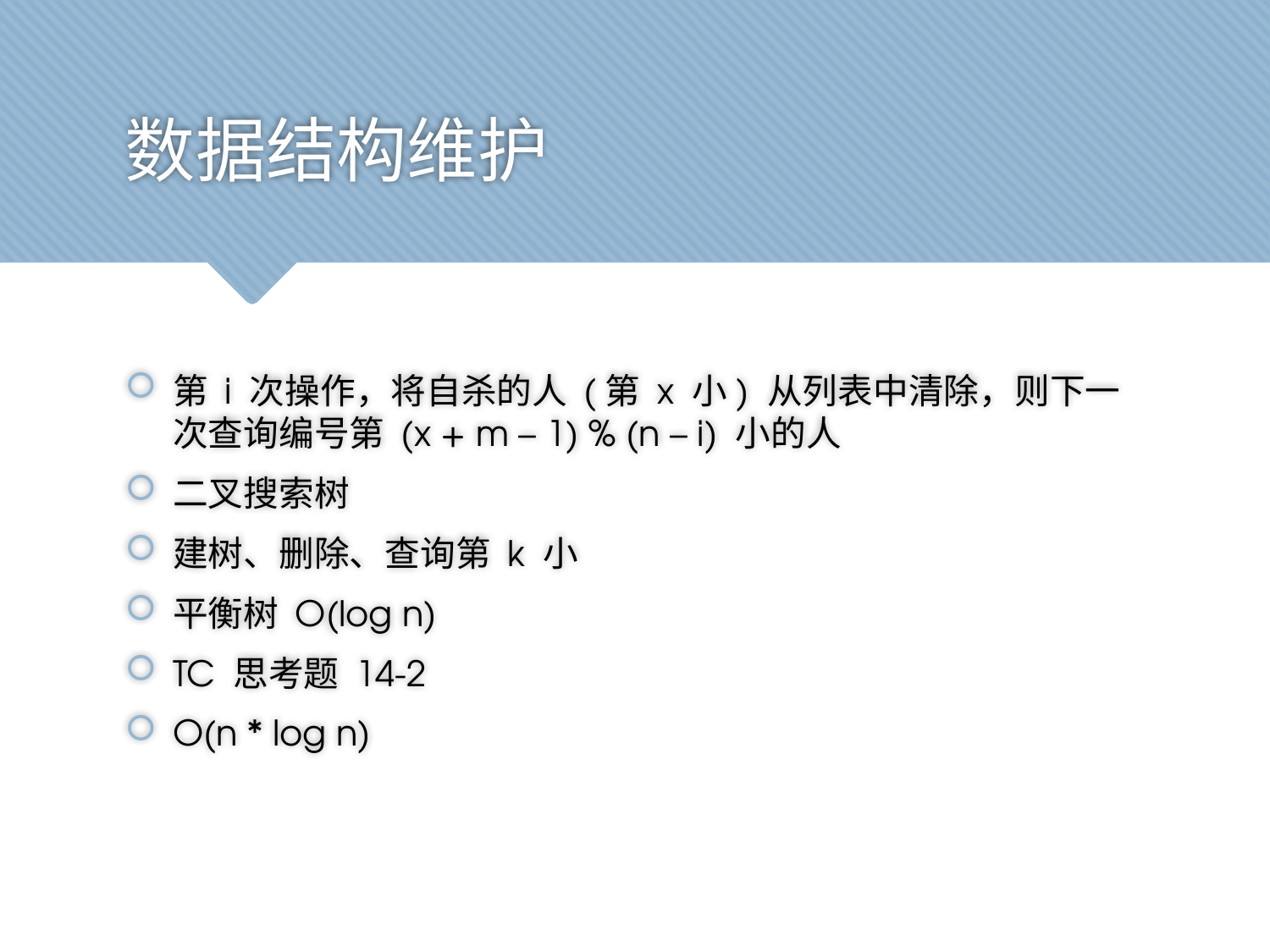

# 数据结构维护
第 i 次操作，将自杀的人 (第 x 小) 从列表中清除，则下一次查询编号第 (x + m – 1) % (n – i) 小的人
二叉搜索树
建树、删除、查询第 k 小
平衡树 O(log n)
TC 思考题 14-2
O(n * log n)